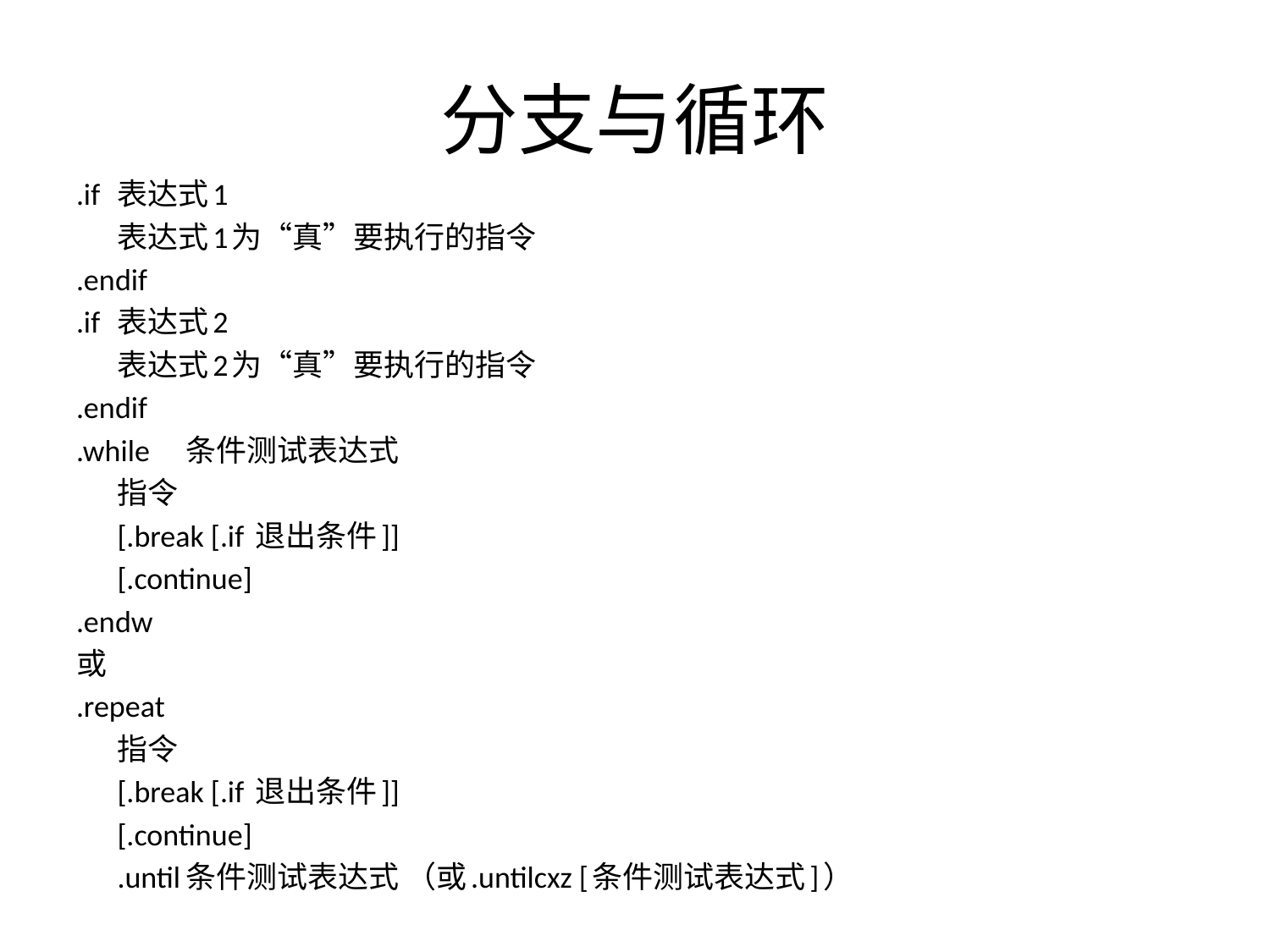

# 分支与循环
.if		表达式1
		表达式1为“真”要执行的指令
.endif
.if		表达式2
		表达式2为“真”要执行的指令
.endif
.while	条件测试表达式
	指令
 	[.break [.if 退出条件]]
 	[.continue]
.endw
或
.repeat
	指令
	[.break [.if 退出条件]]
	[.continue]
	.until	条件测试表达式 （或.untilcxz [条件测试表达式]）